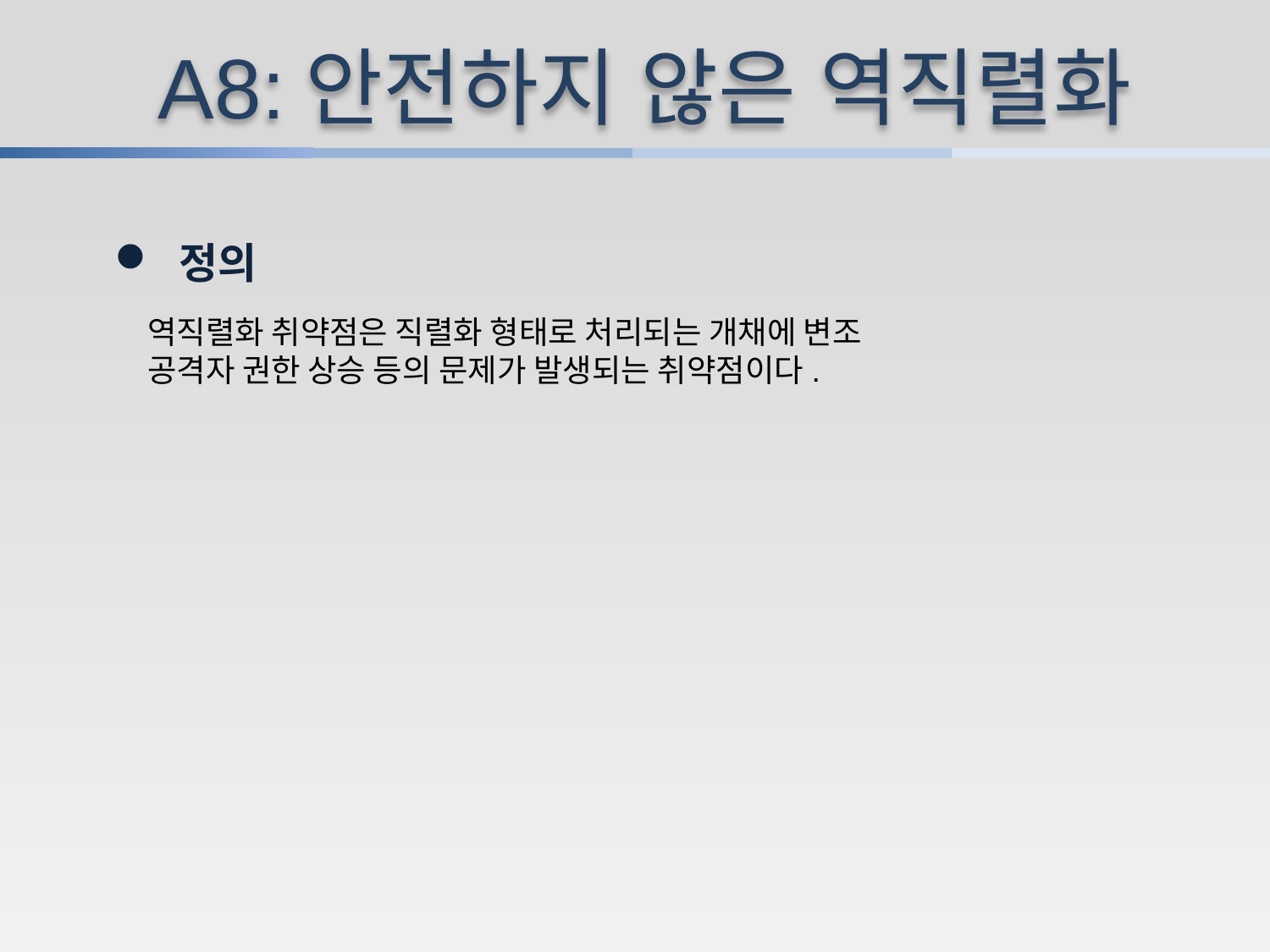

A8:안전하지 않은 역직렬화

 정의
역직렬화 취약점은 직렬화 형태로 처리되는 개채에 변조
공격자 권한 상승 등의 문제가 발생되는 취약점이다.